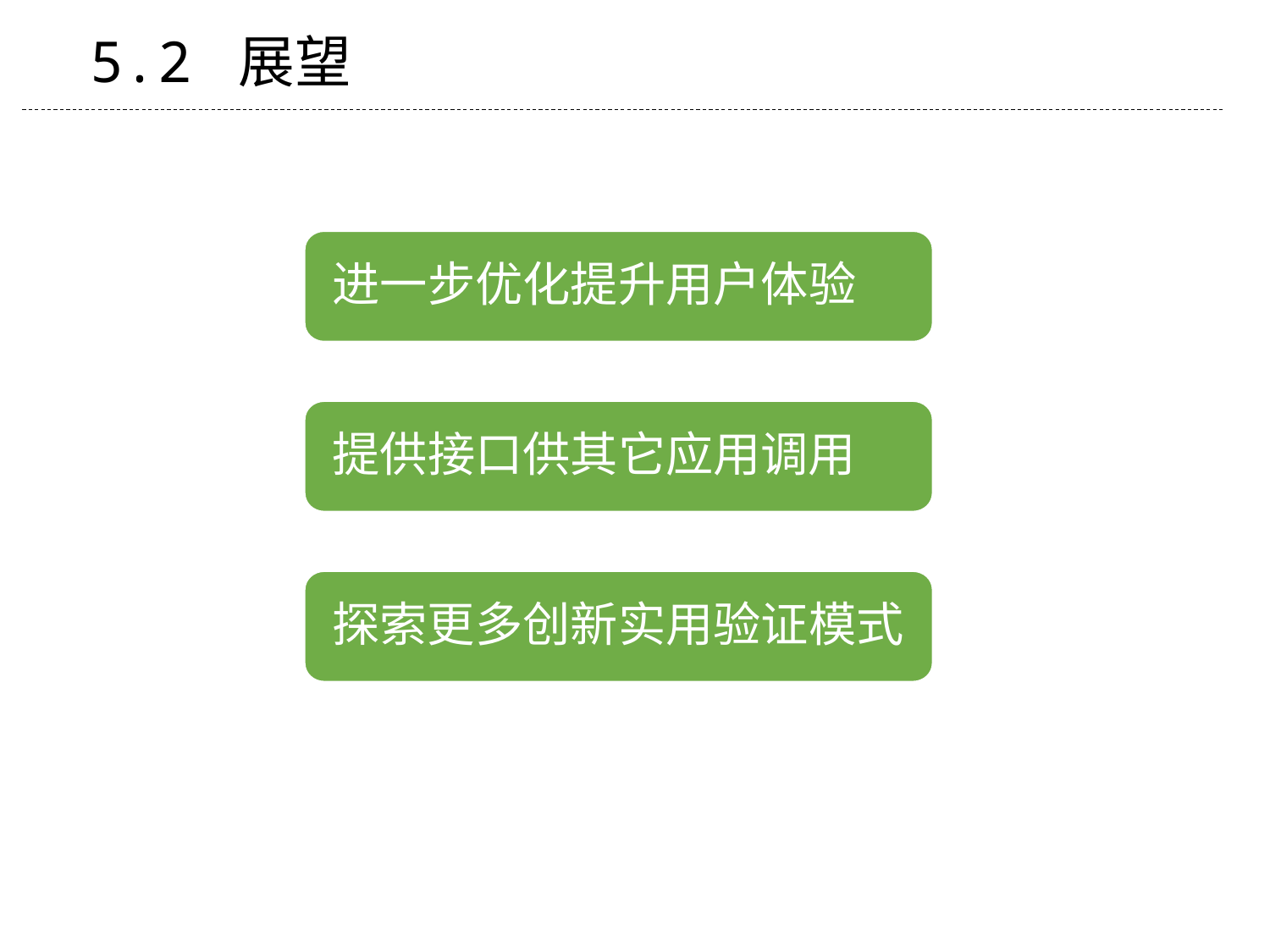

5.2 展望
进一步优化提升用户体验
提供接口供其它应用调用
探索更多创新实用验证模式